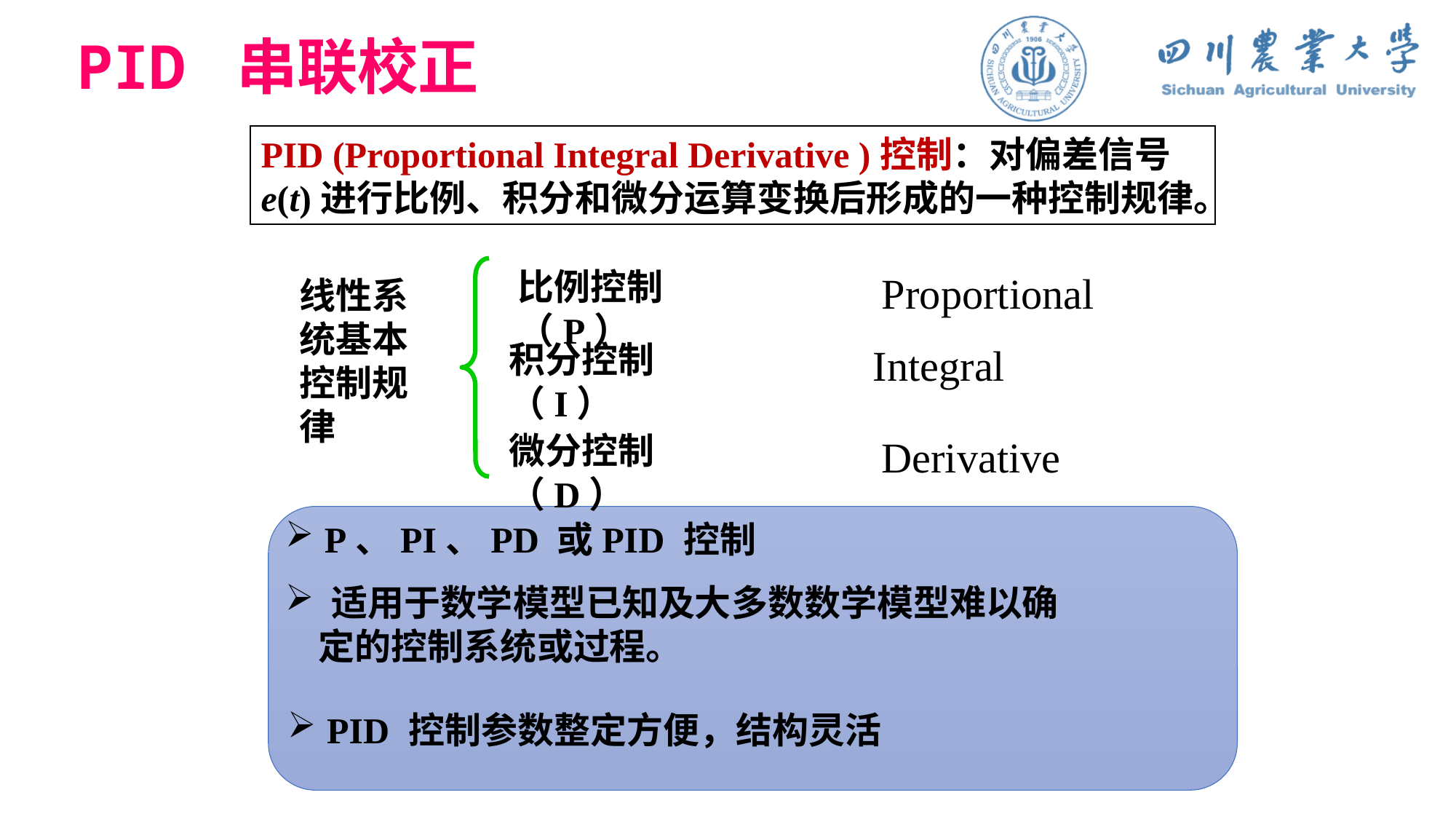

PID 串联校正
PID (Proportional Integral Derivative )控制：对偏差信号e(t)进行比例、积分和微分运算变换后形成的一种控制规律。

比例控制（P）
Proportional
线性系统基本控制规律
积分控制（I）
Integral
微分控制（D）
Derivative

 P、PI、PD 或PID 控制
 适用于数学模型已知及大多数数学模型难以确
   定的控制系统或过程。
 PID 控制参数整定方便，结构灵活